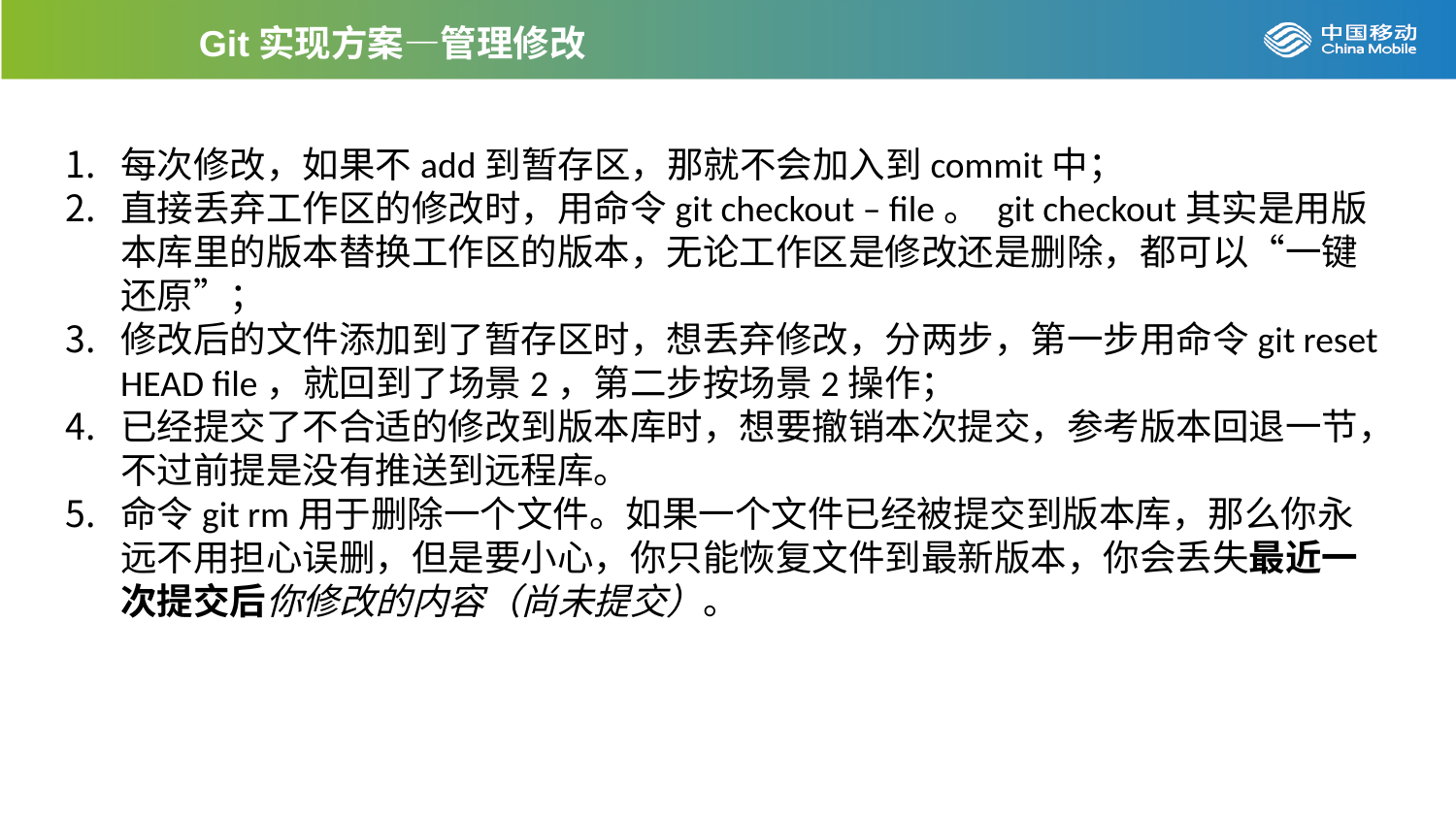

Git实现方案—管理修改
每次修改，如果不add到暂存区，那就不会加入到commit中；
直接丢弃工作区的修改时，用命令git checkout – file。 git checkout其实是用版本库里的版本替换工作区的版本，无论工作区是修改还是删除，都可以“一键还原”；
修改后的文件添加到了暂存区时，想丢弃修改，分两步，第一步用命令git reset HEAD file，就回到了场景2，第二步按场景2操作；
已经提交了不合适的修改到版本库时，想要撤销本次提交，参考版本回退一节，不过前提是没有推送到远程库。
命令git rm用于删除一个文件。如果一个文件已经被提交到版本库，那么你永远不用担心误删，但是要小心，你只能恢复文件到最新版本，你会丢失最近一次提交后你修改的内容（尚未提交）。